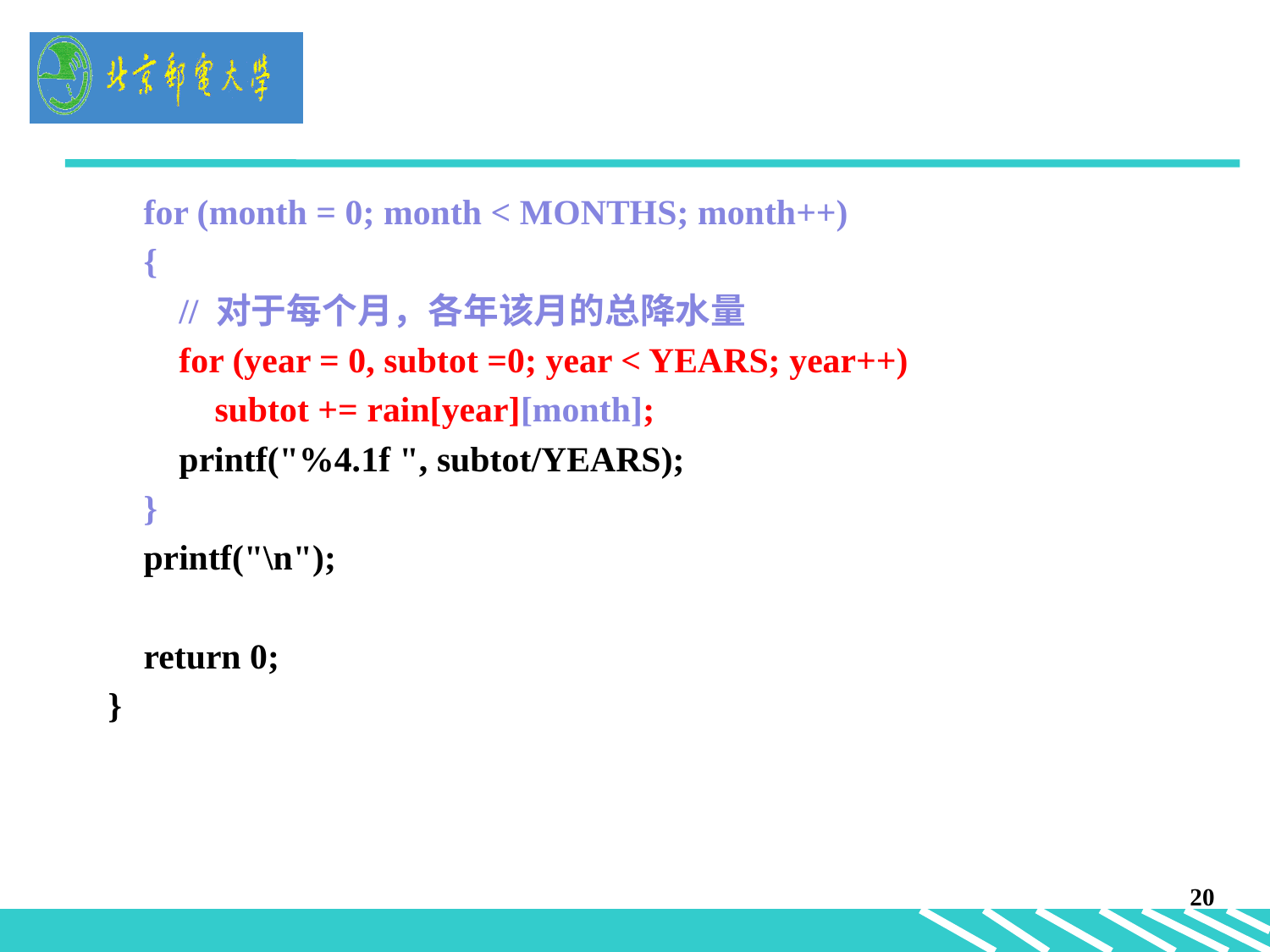

#
    for (month = 0; month < MONTHS; month++)
    {
        // 对于每个月，各年该月的总降水量
        for (year = 0, subtot =0; year < YEARS; year++)
            subtot += rain[year][month];
        printf("%4.1f ", subtot/YEARS);
    }
    printf("\n");

    return 0;
}
20